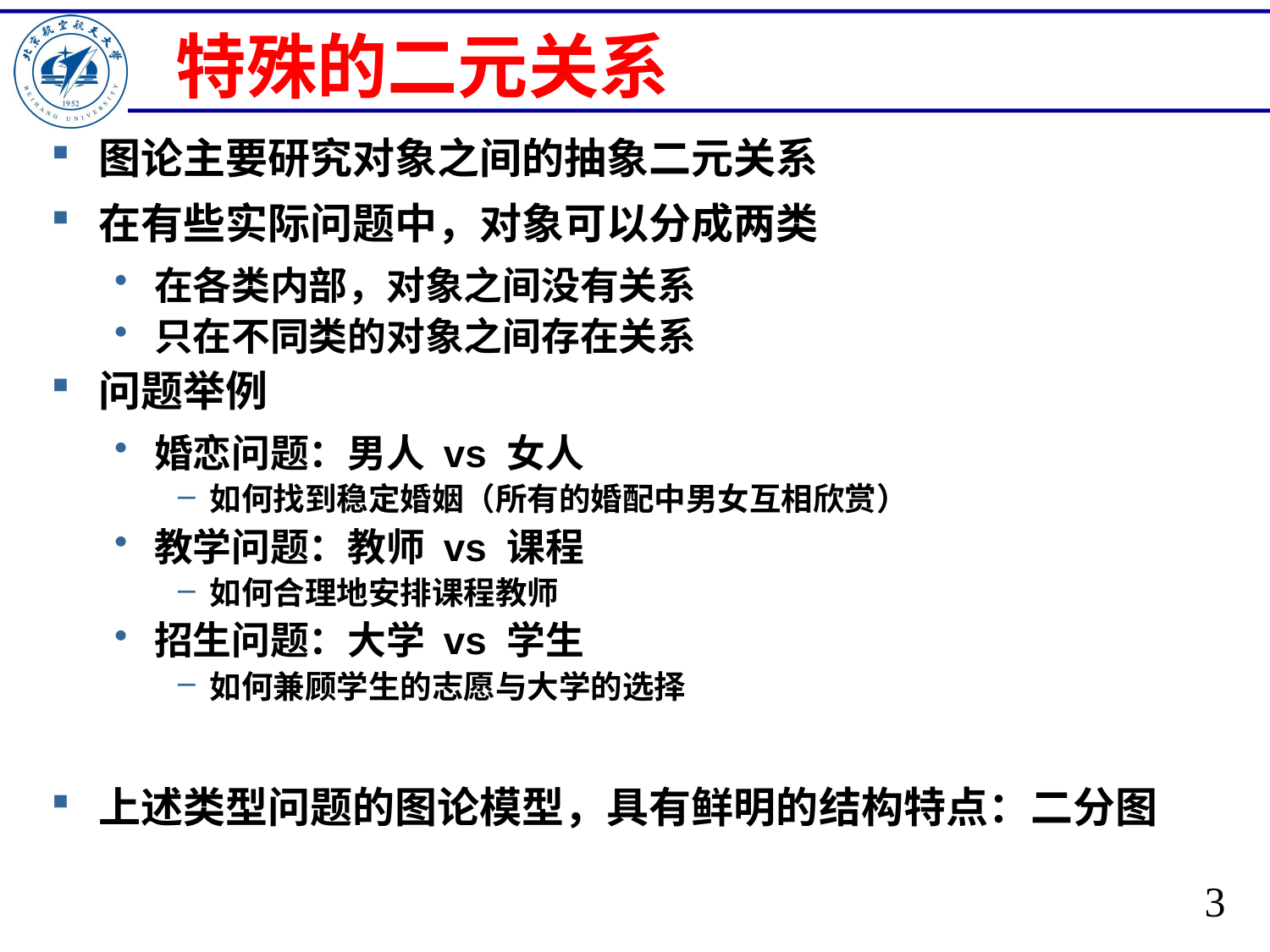

# 特殊的二元关系
图论主要研究对象之间的抽象二元关系
在有些实际问题中，对象可以分成两类
在各类内部，对象之间没有关系
只在不同类的对象之间存在关系
问题举例
婚恋问题：男人 vs 女人
如何找到稳定婚姻（所有的婚配中男女互相欣赏）
教学问题：教师 vs 课程
如何合理地安排课程教师
招生问题：大学 vs 学生
如何兼顾学生的志愿与大学的选择

上述类型问题的图论模型，具有鲜明的结构特点：二分图